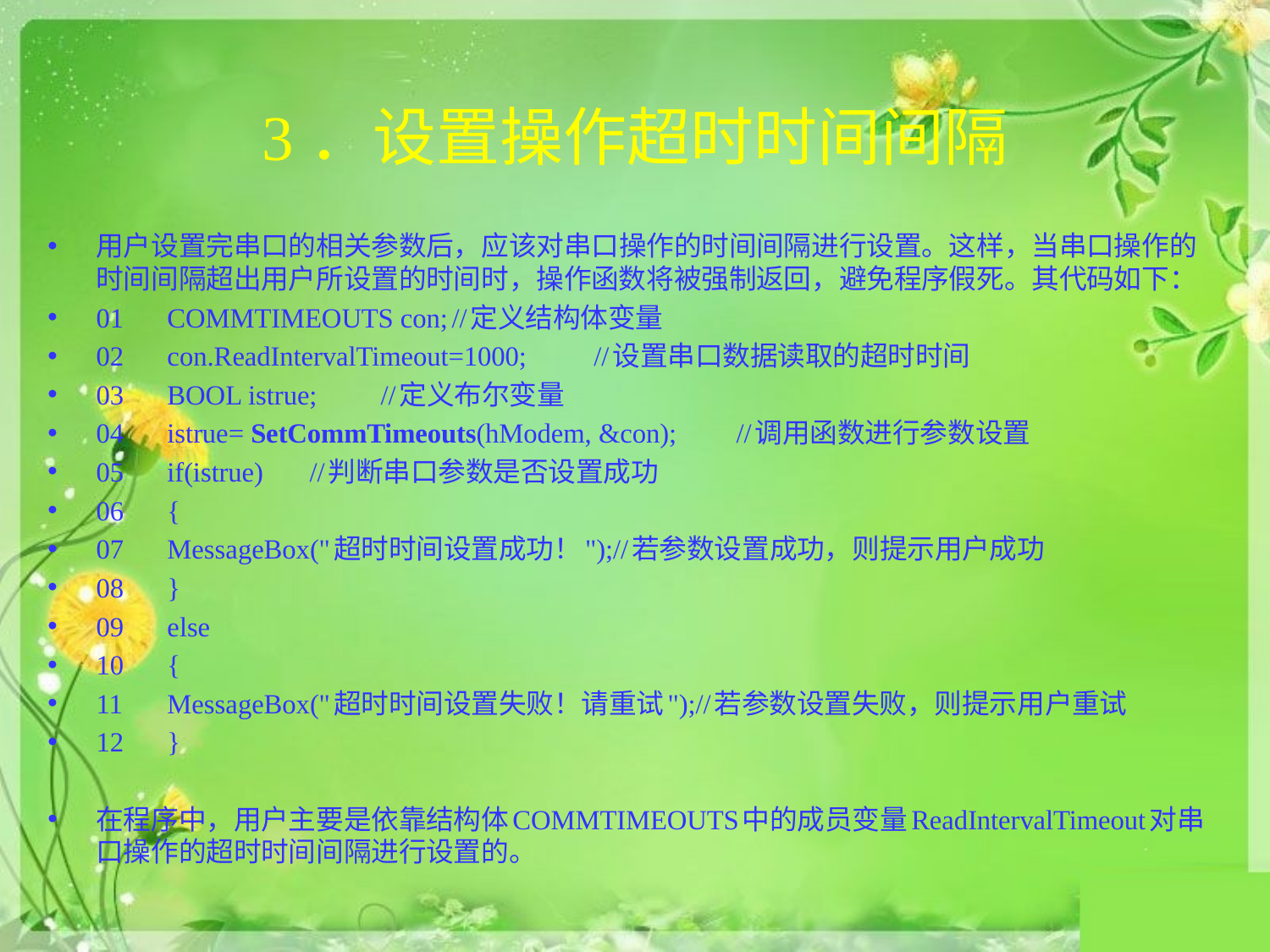

# 3．设置操作超时时间间隔
用户设置完串口的相关参数后，应该对串口操作的时间间隔进行设置。这样，当串口操作的时间间隔超出用户所设置的时间时，操作函数将被强制返回，避免程序假死。其代码如下：
01	COMMTIMEOUTS con;		//定义结构体变量
02	con.ReadIntervalTimeout=1000;		//设置串口数据读取的超时时间
03	BOOL istrue;								//定义布尔变量
04	istrue= SetCommTimeouts(hModem, &con);	//调用函数进行参数设置
05	if(istrue)				//判断串口参数是否设置成功
06	{
07		MessageBox("超时时间设置成功！");//若参数设置成功，则提示用户成功
08	}
09	else
10	{
11		MessageBox("超时时间设置失败！请重试");//若参数设置失败，则提示用户重试
12	}

在程序中，用户主要是依靠结构体COMMTIMEOUTS中的成员变量ReadIntervalTimeout对串口操作的超时时间间隔进行设置的。